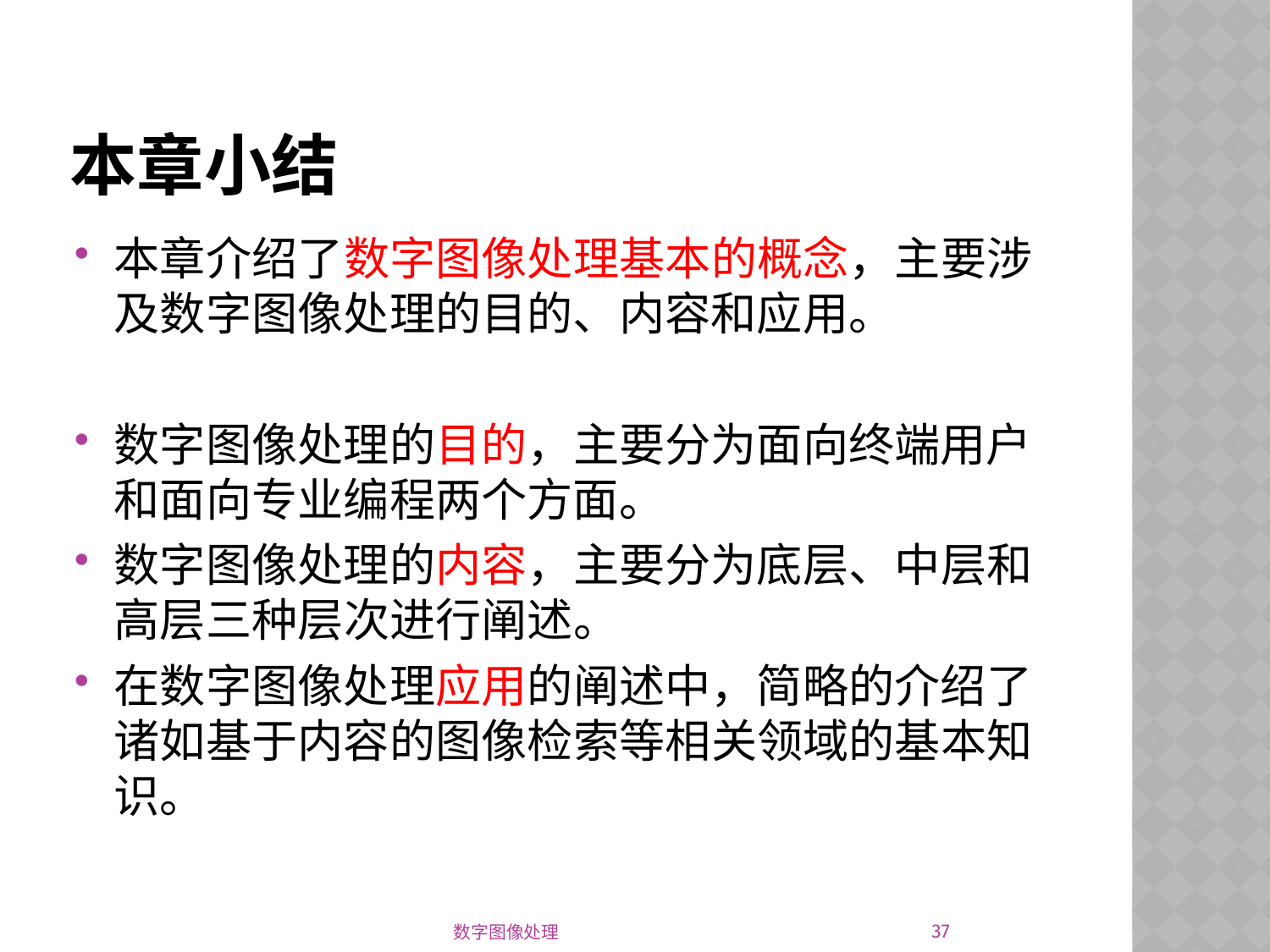

# 本章小结
本章介绍了数字图像处理基本的概念，主要涉及数字图像处理的目的、内容和应用。

数字图像处理的目的，主要分为面向终端用户和面向专业编程两个方面。
数字图像处理的内容，主要分为底层、中层和高层三种层次进行阐述。
在数字图像处理应用的阐述中，简略的介绍了诸如基于内容的图像检索等相关领域的基本知识。
37
数字图像处理